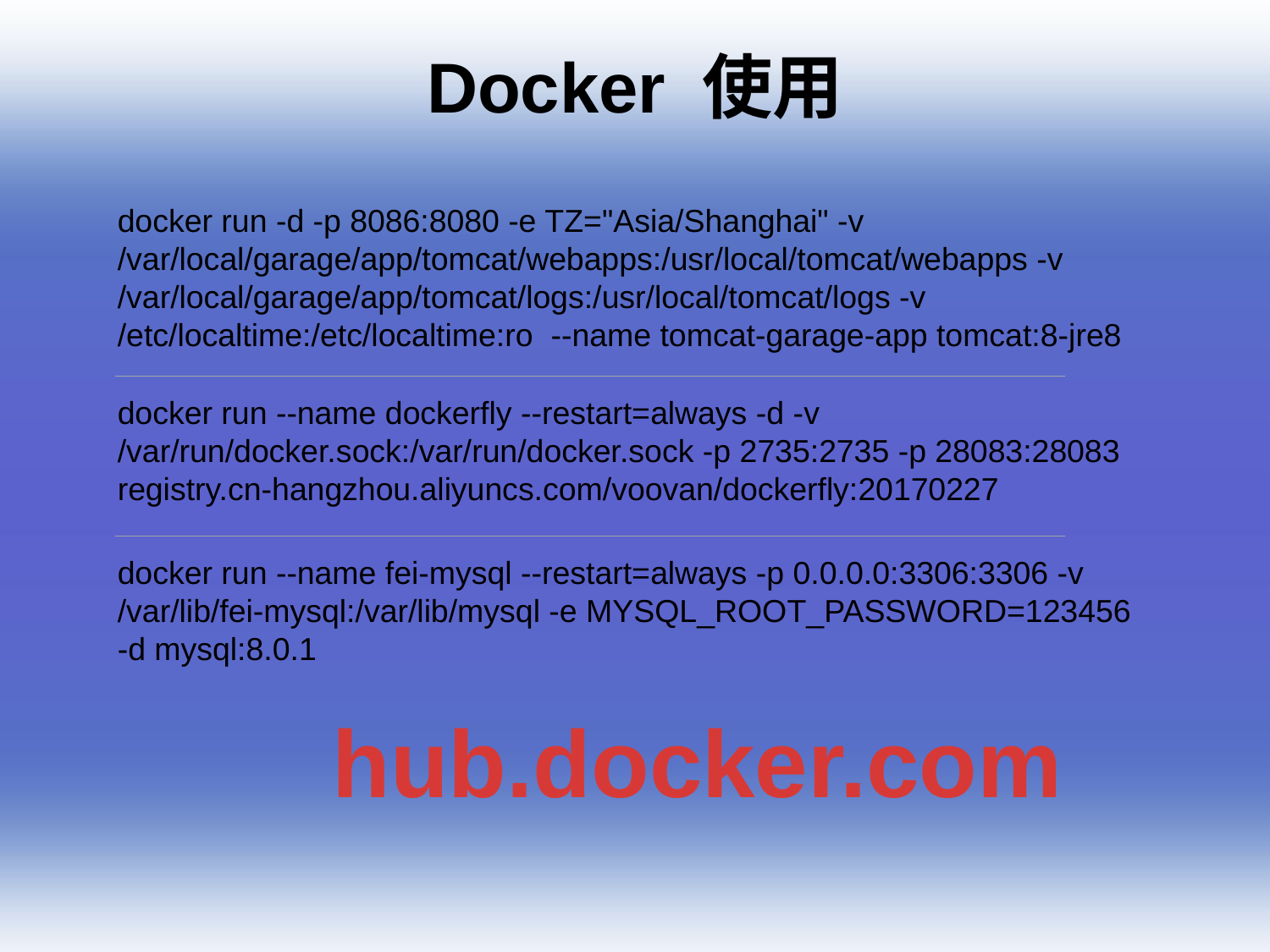

Docker 使用
docker run -d -p 8086:8080 -e TZ="Asia/Shanghai" -v /var/local/garage/app/tomcat/webapps:/usr/local/tomcat/webapps -v /var/local/garage/app/tomcat/logs:/usr/local/tomcat/logs -v /etc/localtime:/etc/localtime:ro  --name tomcat-garage-app tomcat:8-jre8
docker run --name dockerfly --restart=always -d -v /var/run/docker.sock:/var/run/docker.sock -p 2735:2735 -p 28083:28083 registry.cn-hangzhou.aliyuncs.com/voovan/dockerfly:20170227
docker run --name fei-mysql --restart=always -p 0.0.0.0:3306:3306 -v /var/lib/fei-mysql:/var/lib/mysql -e MYSQL_ROOT_PASSWORD=123456 -d mysql:8.0.1
hub.docker.com